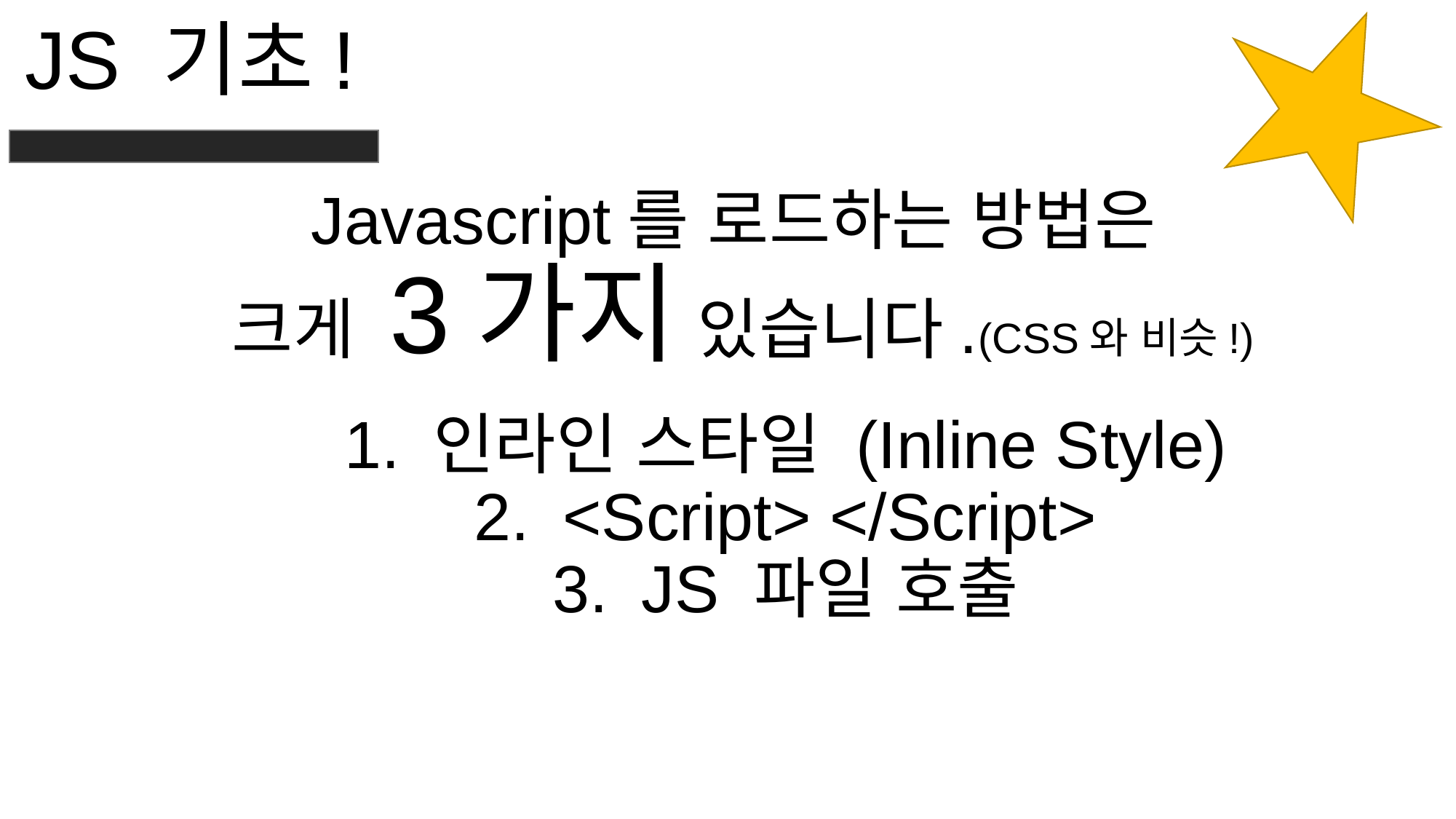

JS 기초!

Javascript를 로드하는 방법은
크게 3가지 있습니다.(CSS와 비슷!)
인라인 스타일 (Inline Style)
<Script> </Script>
JS 파일 호출